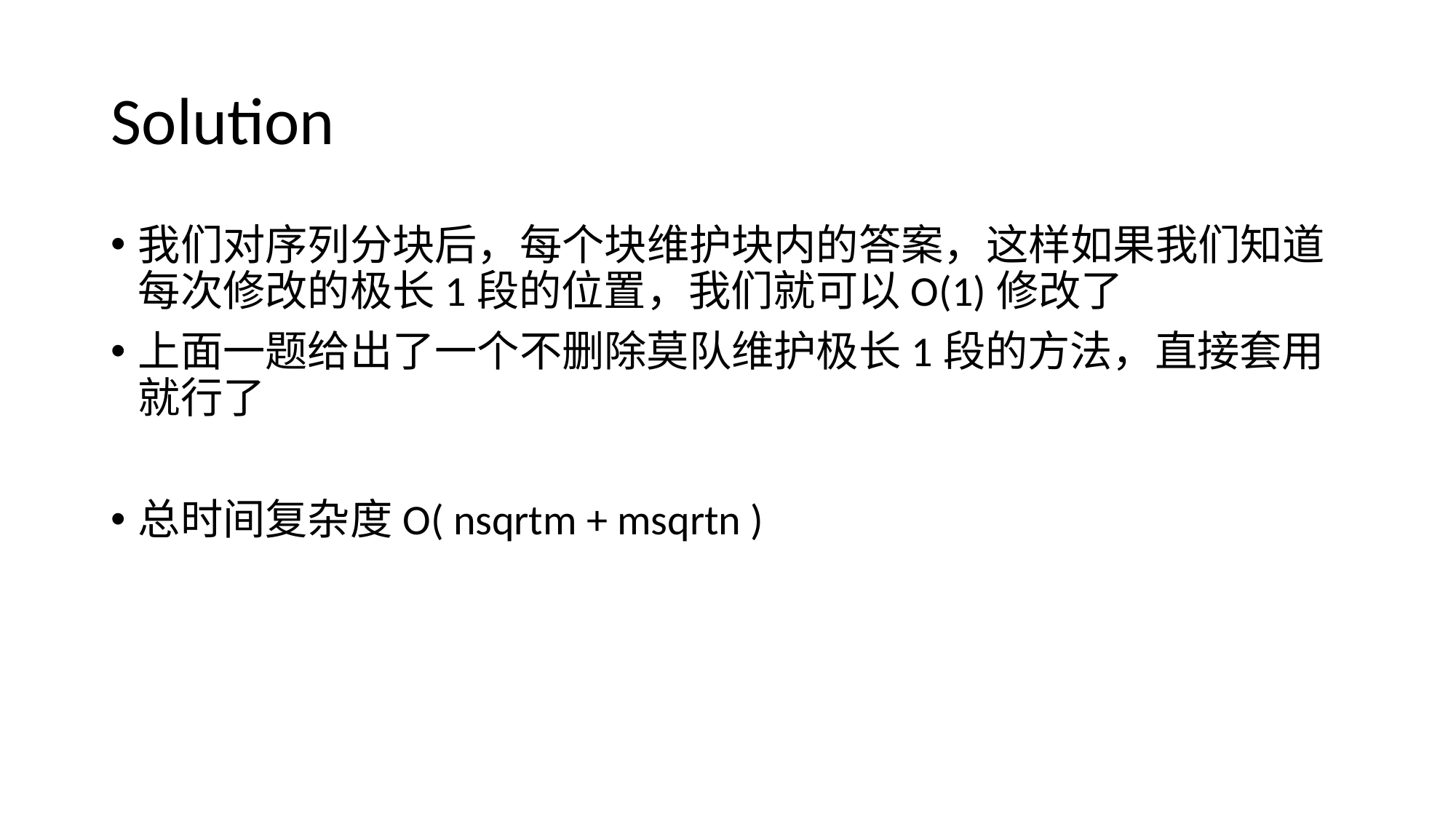

# Solution
我们对序列分块后，每个块维护块内的答案，这样如果我们知道每次修改的极长1段的位置，我们就可以O(1)修改了
上面一题给出了一个不删除莫队维护极长1段的方法，直接套用就行了

总时间复杂度O( nsqrtm + msqrtn )